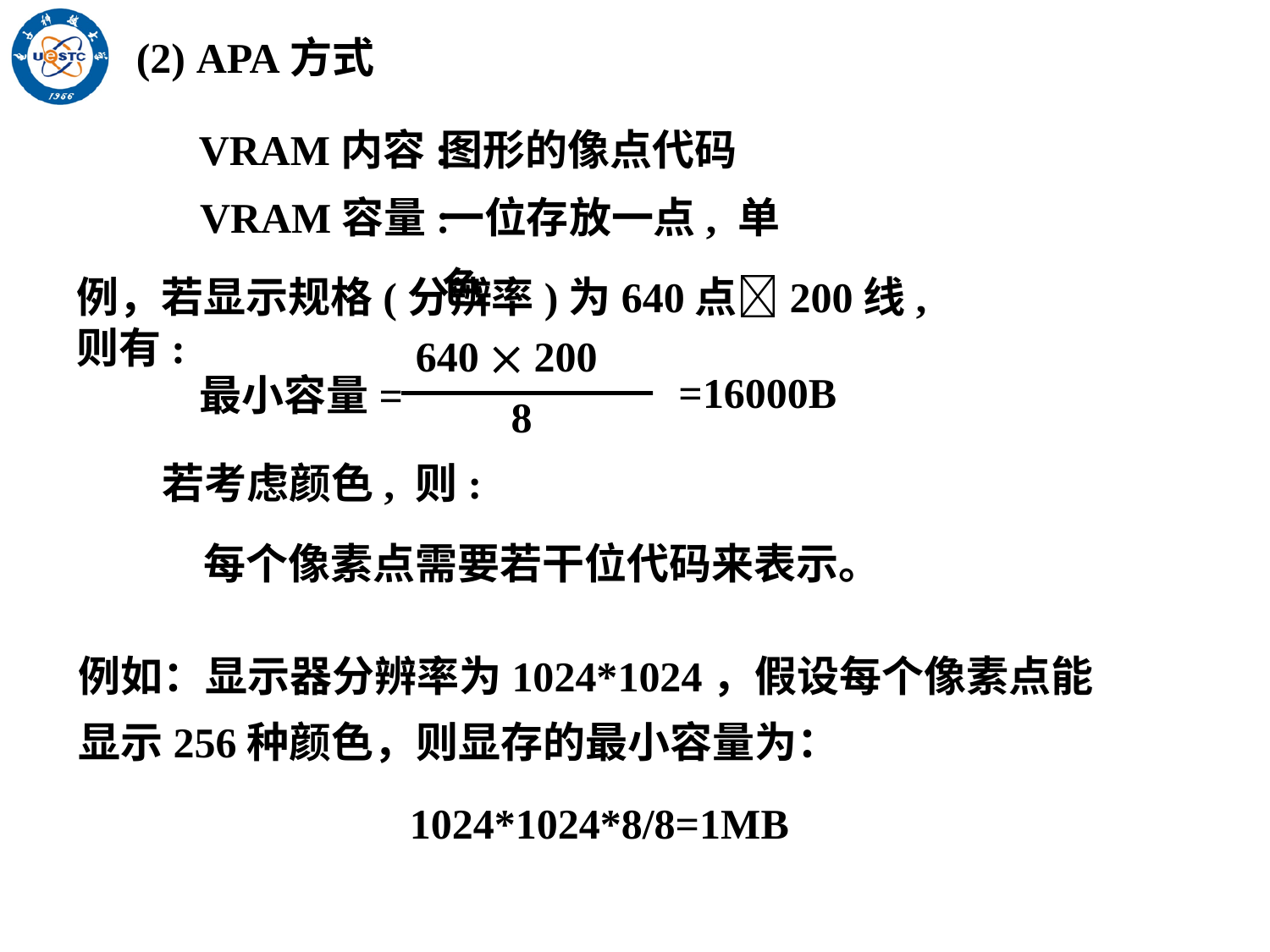

(2) APA方式
图形的像点代码
VRAM内容:
一位存放一点, 单色
VRAM容量:
例，若显示规格(分辨率)为640点×200线, 则有:
640 × 200
8

=16000B
最小容量=
若考虑颜色, 则:
每个像素点需要若干位代码来表示。
例如：显示器分辨率为1024*1024，假设每个像素点能显示256种颜色，则显存的最小容量为：
1024*1024*8/8=1MB